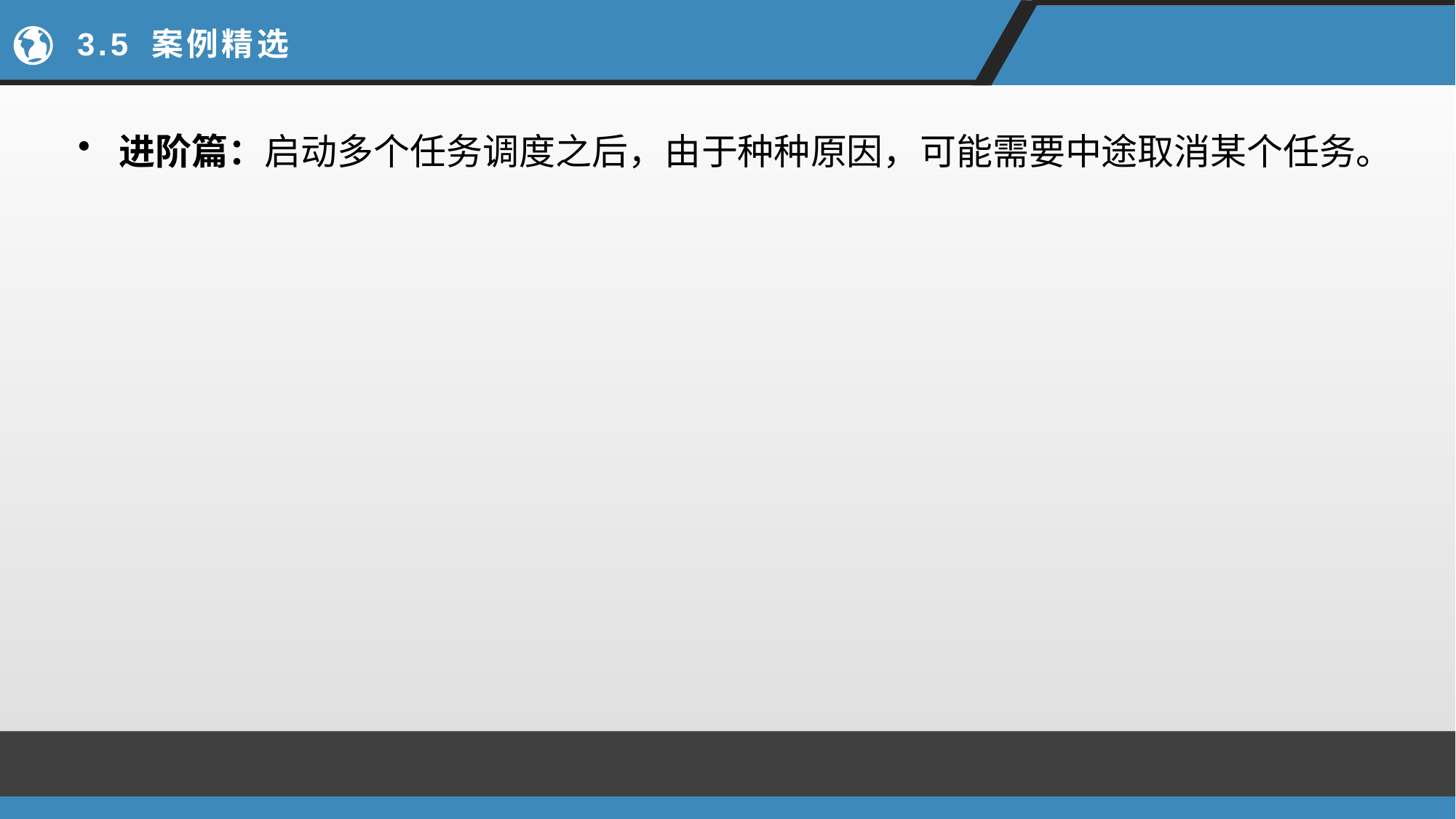

# 3.5 案例精选

进阶篇：启动多个任务调度之后，由于种种原因，可能需要中途取消某个任务。